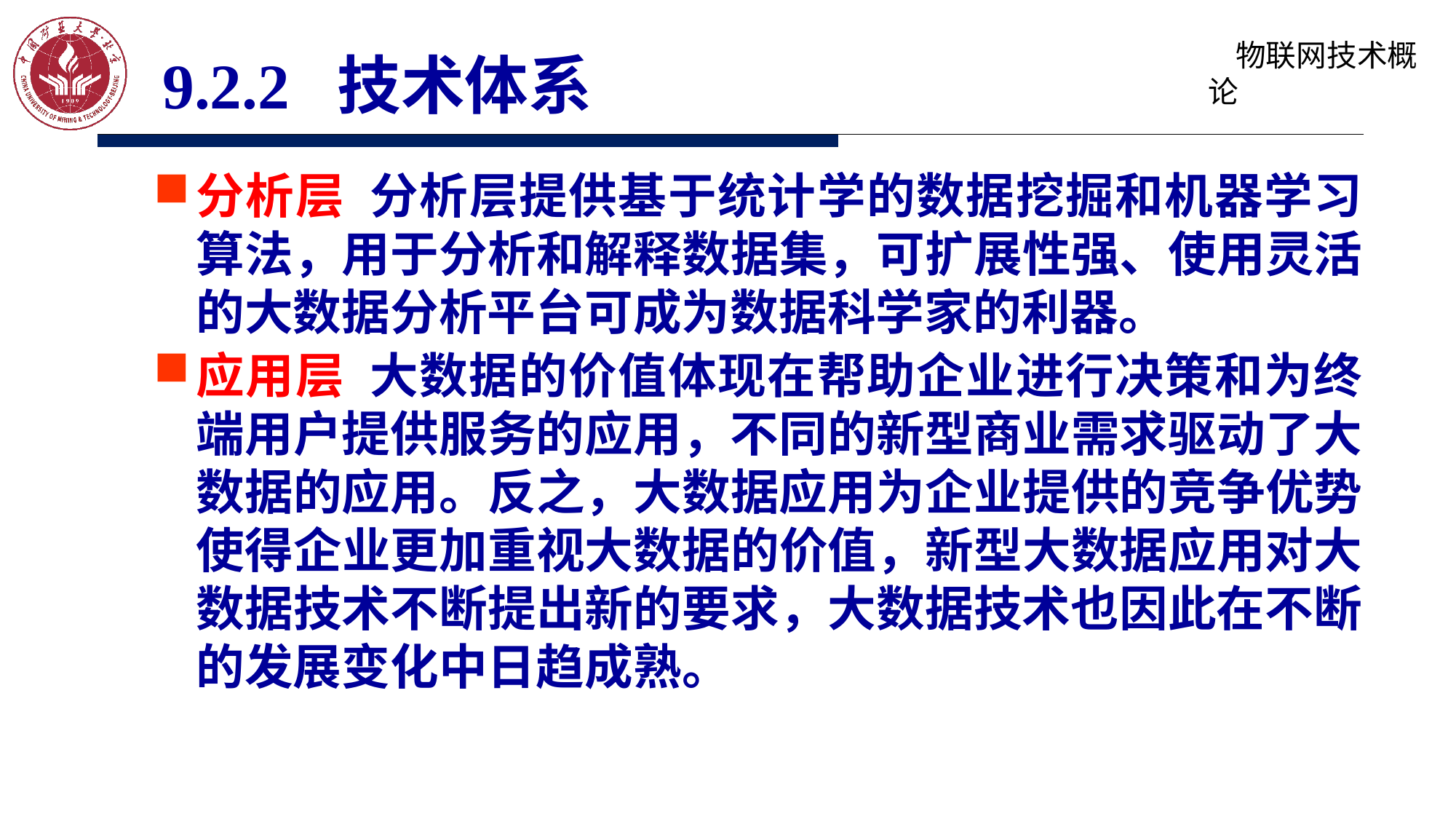

9.2.2  技术体系
分析层  分析层提供基于统计学的数据挖掘和机器学习算法，用于分析和解释数据集，可扩展性强、使用灵活的大数据分析平台可成为数据科学家的利器。
应用层  大数据的价值体现在帮助企业进行决策和为终端用户提供服务的应用，不同的新型商业需求驱动了大数据的应用。反之，大数据应用为企业提供的竞争优势使得企业更加重视大数据的价值，新型大数据应用对大数据技术不断提出新的要求，大数据技术也因此在不断的发展变化中日趋成熟。